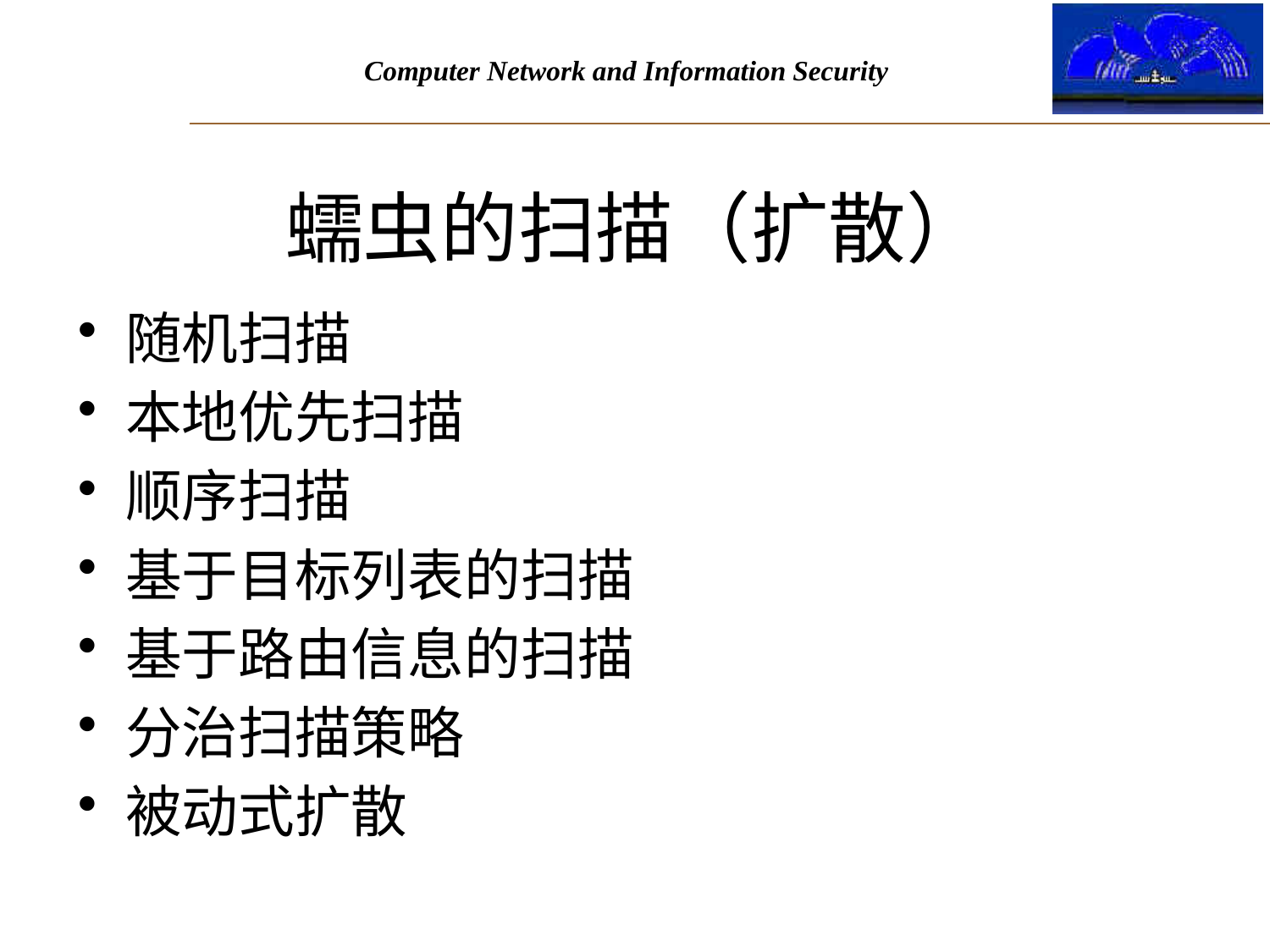

# 蠕虫的扫描（扩散）
随机扫描
本地优先扫描
顺序扫描
基于目标列表的扫描
基于路由信息的扫描
分治扫描策略
被动式扩散